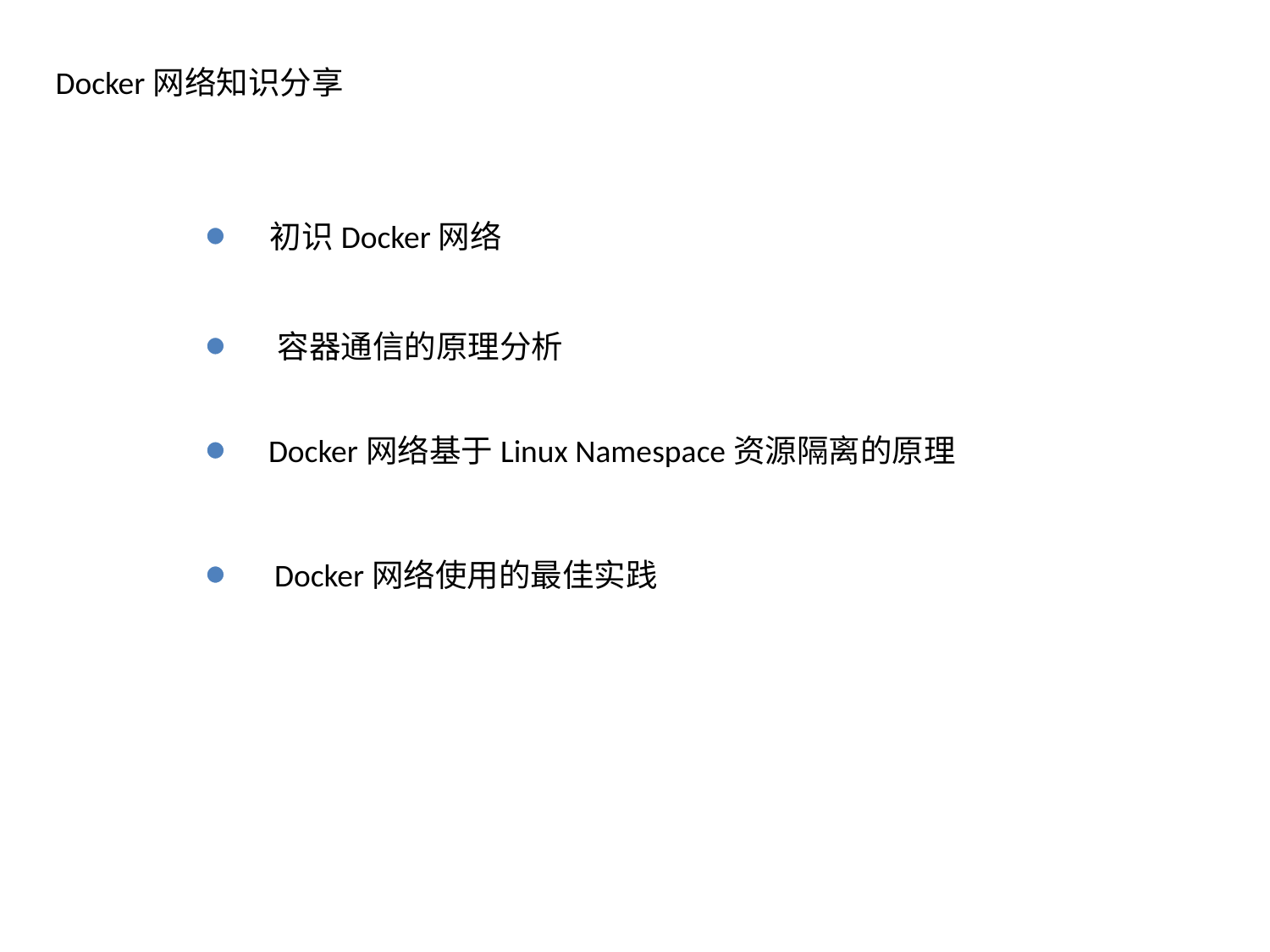

Docker网络知识分享
初识Docker网络

容器通信的原理分析

Docker网络基于Linux Namespace资源隔离的原理

Docker网络使用的最佳实践